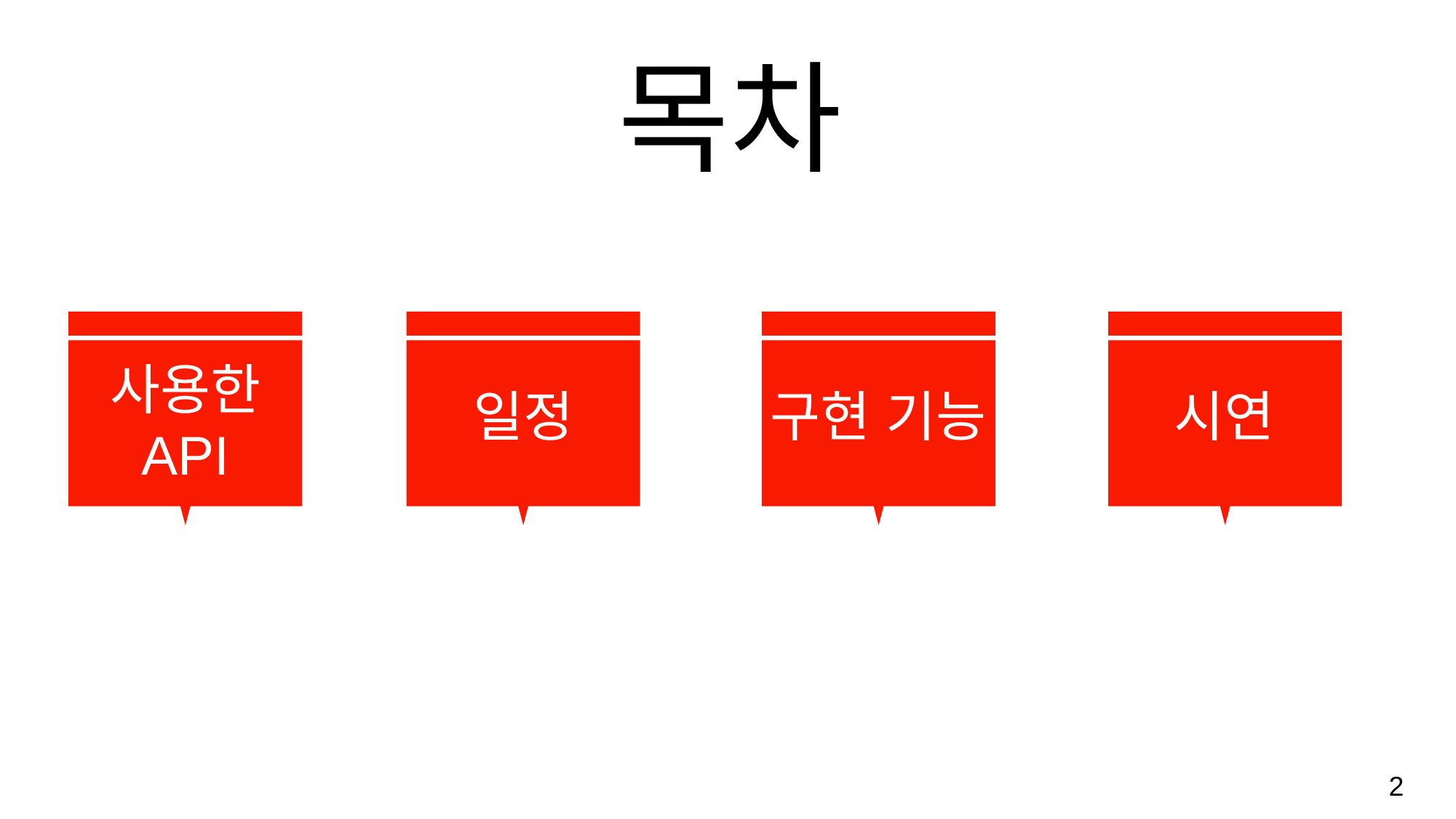

목차

사용한
API
시연
일정
구현 기능
2